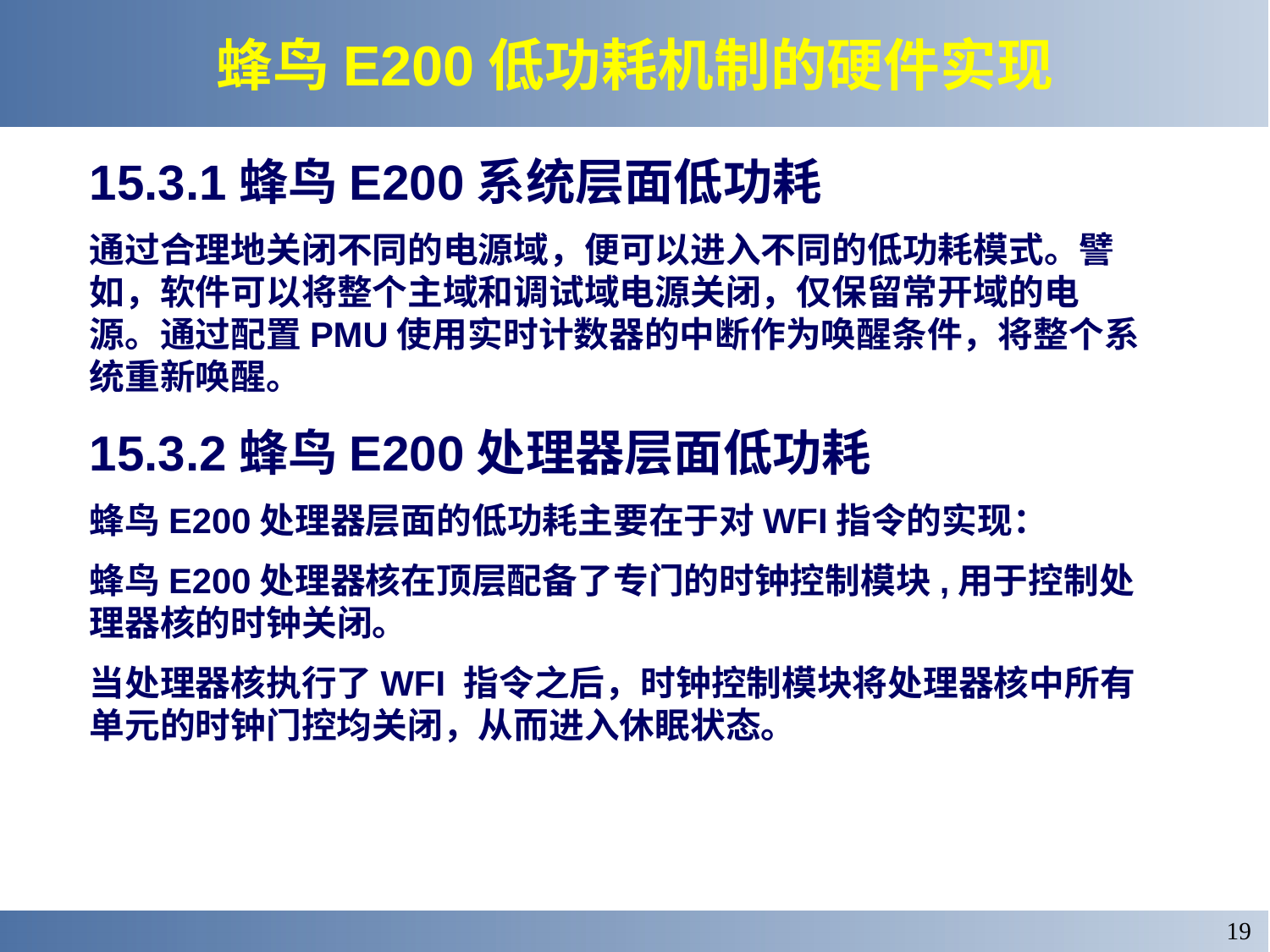

# 蜂鸟E200低功耗机制的硬件实现
15.3.1蜂鸟E200系统层面低功耗
通过合理地关闭不同的电源域，便可以进入不同的低功耗模式。譬如，软件可以将整个主域和调试域电源关闭，仅保留常开域的电源。通过配置PMU使用实时计数器的中断作为唤醒条件，将整个系统重新唤醒。
15.3.2蜂鸟E200处理器层面低功耗
蜂鸟E200处理器层面的低功耗主要在于对WFI指令的实现：
蜂鸟E200处理器核在顶层配备了专门的时钟控制模块,用于控制处理器核的时钟关闭。
当处理器核执行了WFI 指令之后，时钟控制模块将处理器核中所有单元的时钟门控均关闭，从而进入休眠状态。